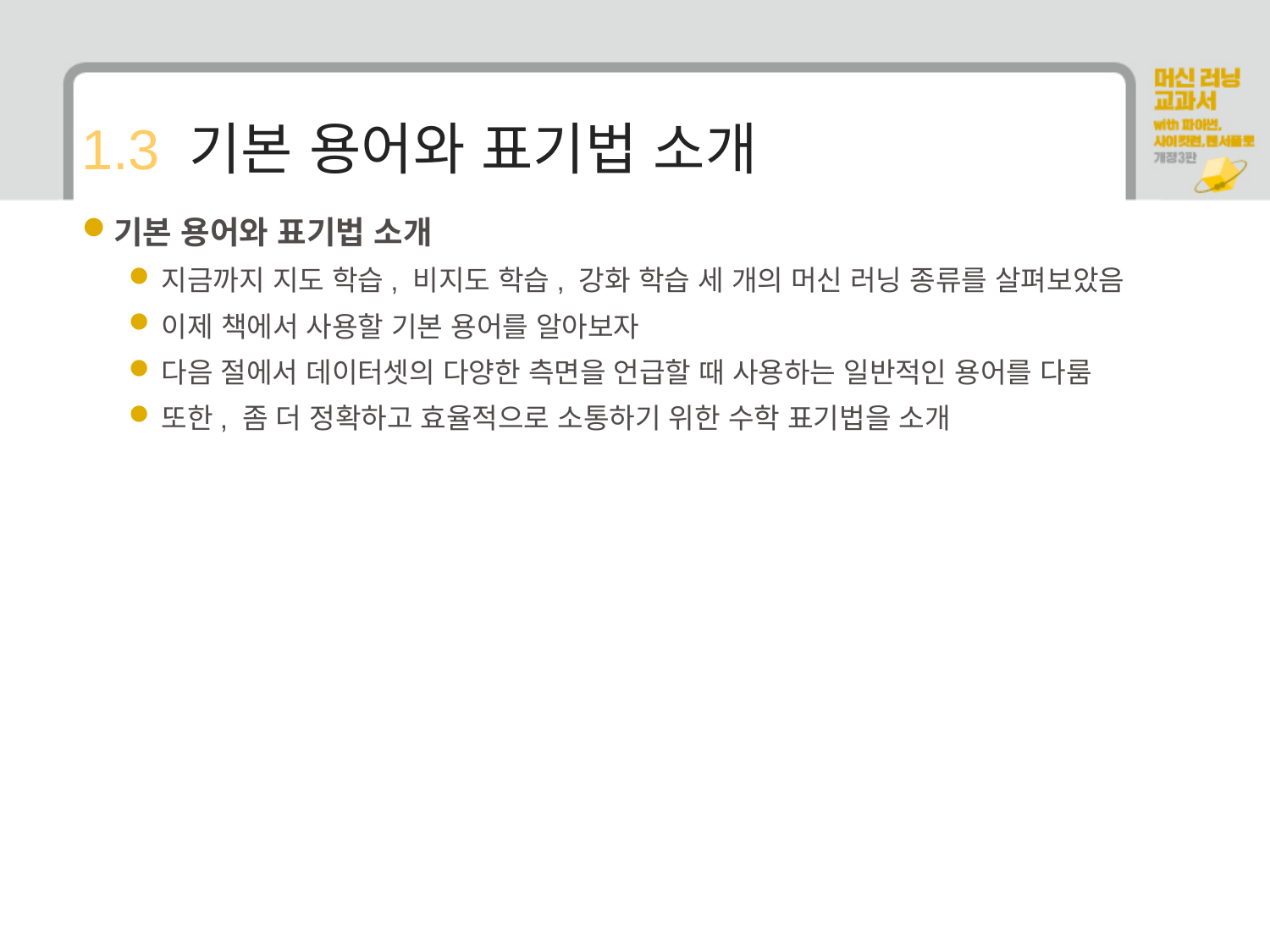

# 1.3 기본 용어와 표기법 소개
기본 용어와 표기법 소개
지금까지 지도 학습, 비지도 학습, 강화 학습 세 개의 머신 러닝 종류를 살펴보았음
이제 책에서 사용할 기본 용어를 알아보자
다음 절에서 데이터셋의 다양한 측면을 언급할 때 사용하는 일반적인 용어를 다룸
또한, 좀 더 정확하고 효율적으로 소통하기 위한 수학 표기법을 소개